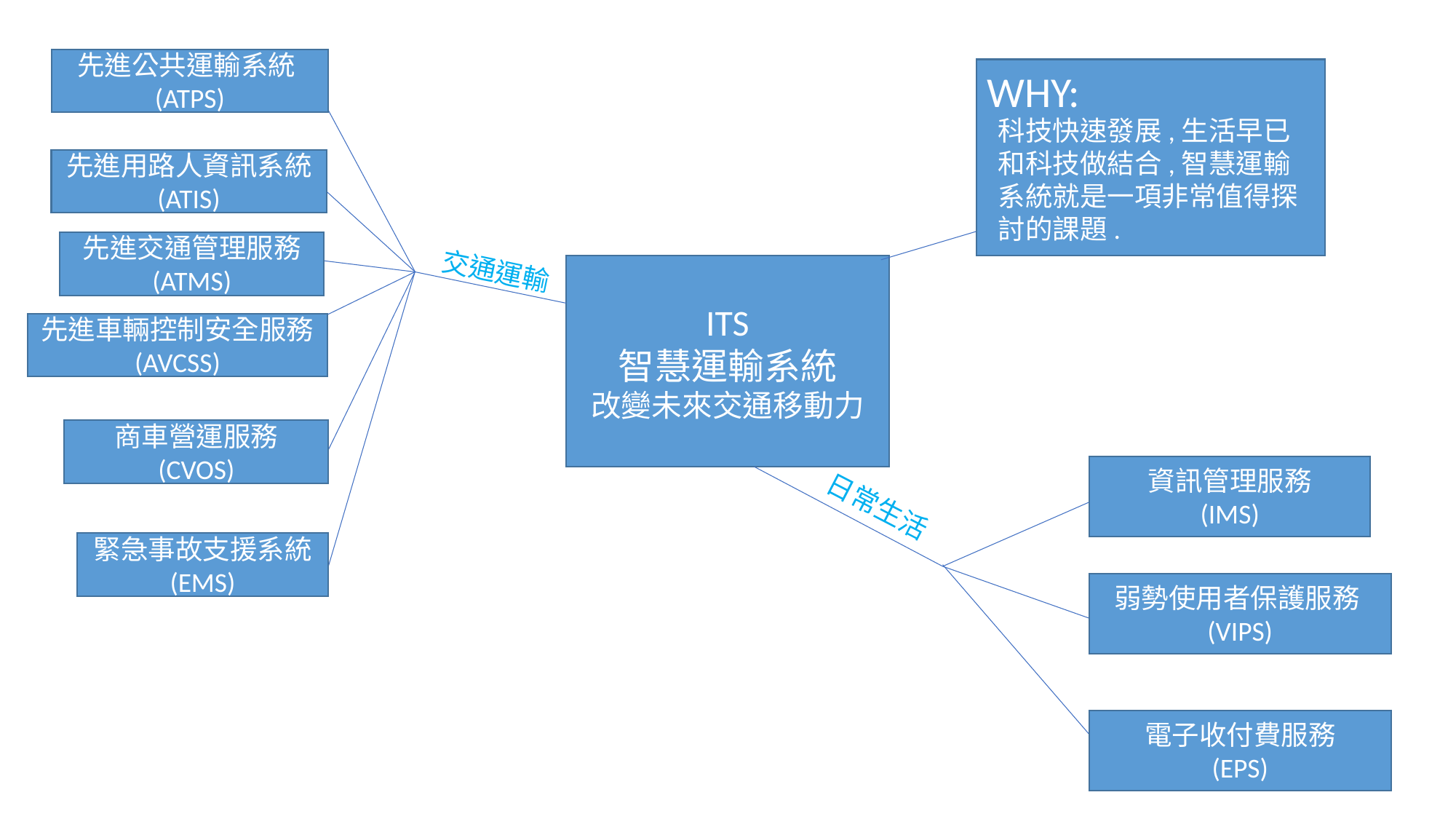

先進公共運輸系統(ATPS)
WHY:

科技快速發展,生活早已和科技做結合,智慧運輸系統就是一項非常值得探討的課題.
先進用路人資訊系統
(ATIS)
先進交通管理服務
(ATMS)
交通運輸
ITS
智慧運輸系統
改變未來交通移動力
先進車輛控制安全服務
(AVCSS)
商車營運服務
(CVOS)
資訊管理服務
(IMS)
日常生活
緊急事故支援系統
(EMS)
弱勢使用者保護服務(VIPS)
電子收付費服務
(EPS)